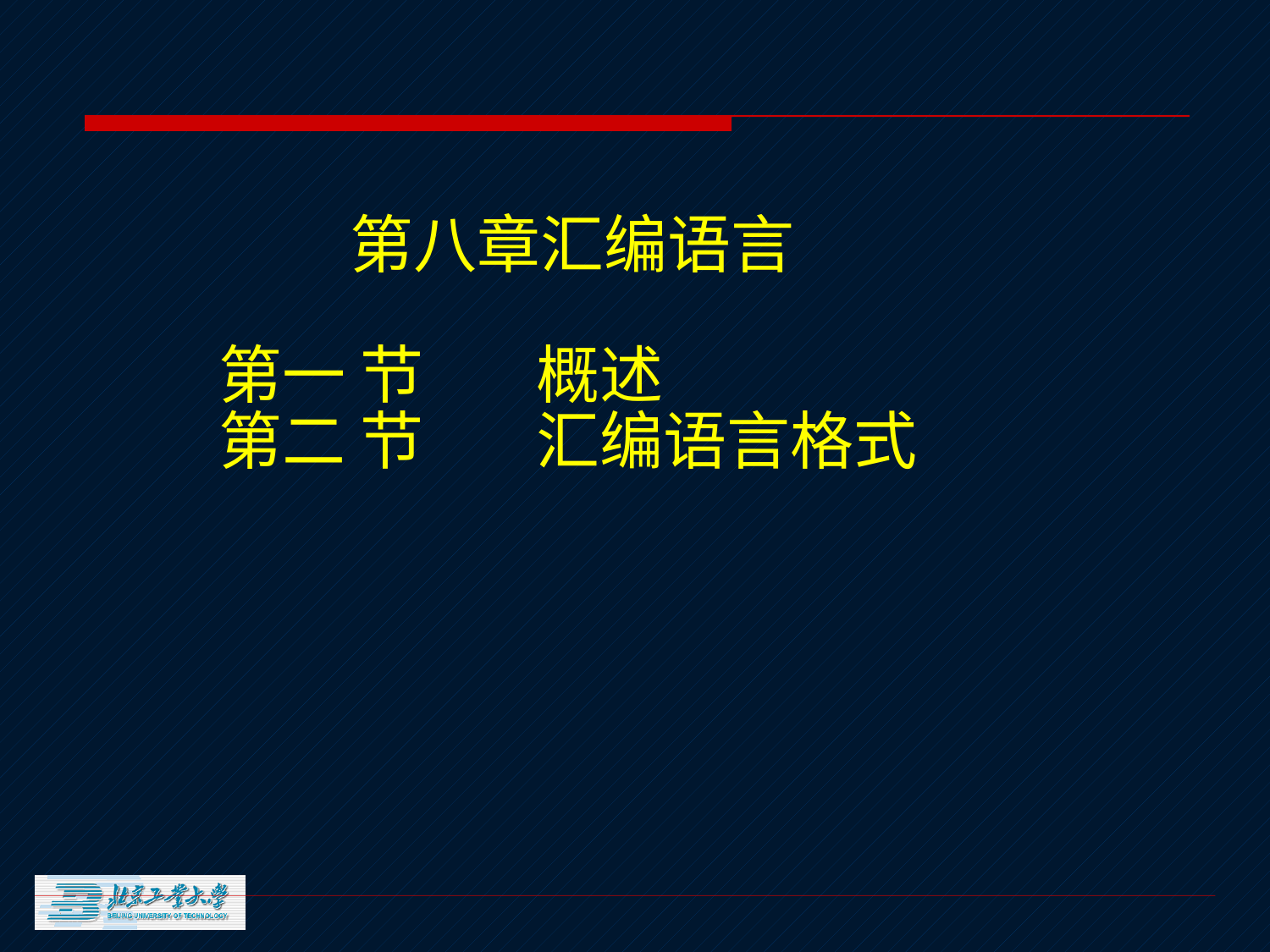

第八章汇编语言
第一 节        概述
第二 节        汇编语言格式